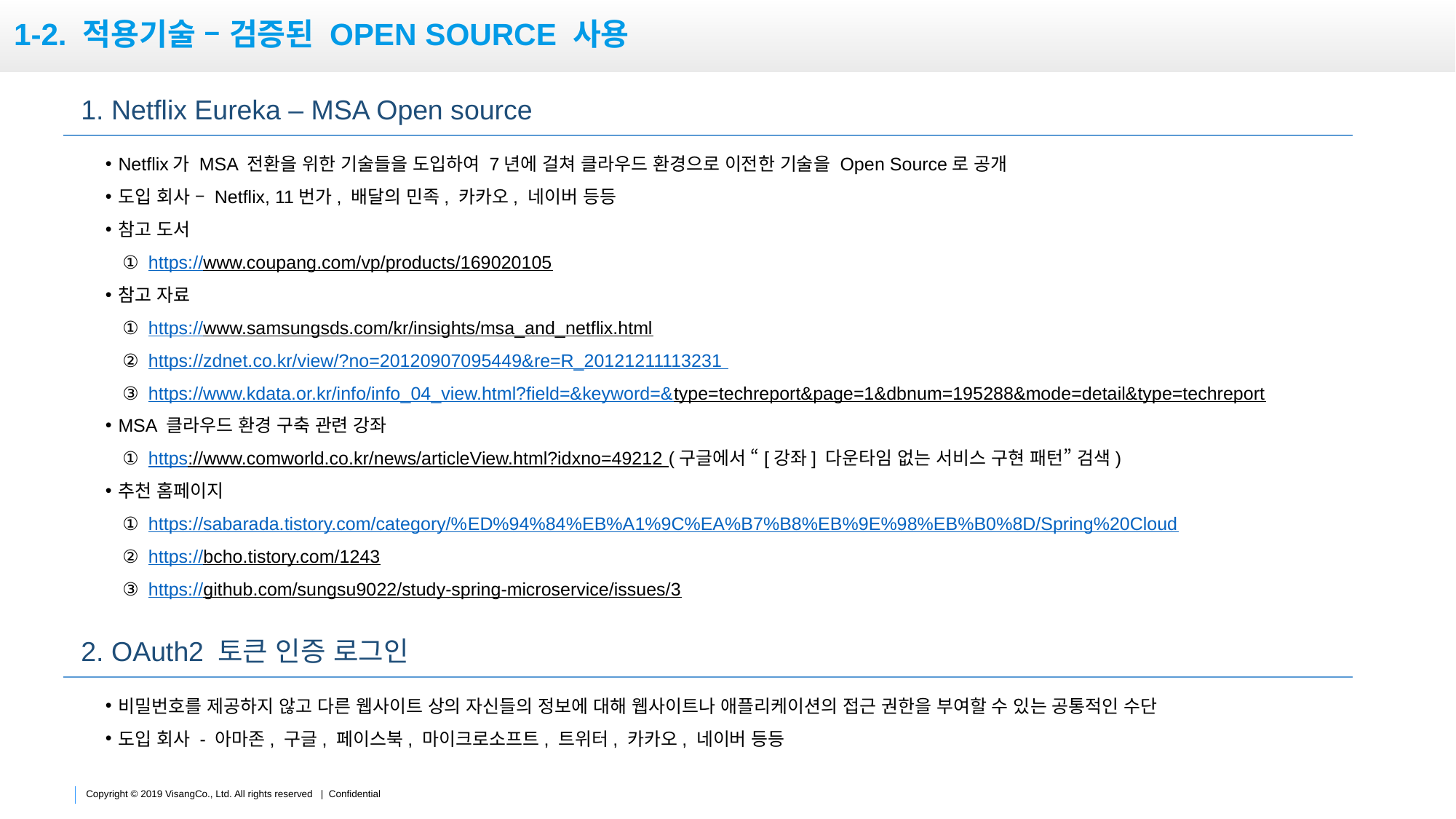

# 1-2. 적용기술 – 검증된 open source 사용
1. Netflix Eureka – MSA Open source
Netflix가 MSA 전환을 위한 기술들을 도입하여 7년에 걸쳐 클라우드 환경으로 이전한 기술을 Open Source로 공개
도입 회사 – Netflix, 11번가, 배달의 민족, 카카오, 네이버 등등
참고 도서
https://www.coupang.com/vp/products/169020105
참고 자료
https://www.samsungsds.com/kr/insights/msa_and_netflix.html
https://zdnet.co.kr/view/?no=20120907095449&re=R_20121211113231
https://www.kdata.or.kr/info/info_04_view.html?field=&keyword=&type=techreport&page=1&dbnum=195288&mode=detail&type=techreport
MSA 클라우드 환경 구축 관련 강좌
https://www.comworld.co.kr/news/articleView.html?idxno=49212 (구글에서 “[강좌] 다운타임 없는 서비스 구현 패턴” 검색)
추천 홈페이지
https://sabarada.tistory.com/category/%ED%94%84%EB%A1%9C%EA%B7%B8%EB%9E%98%EB%B0%8D/Spring%20Cloud
https://bcho.tistory.com/1243
https://github.com/sungsu9022/study-spring-microservice/issues/3
2. OAuth2 토큰 인증 로그인
비밀번호를 제공하지 않고 다른 웹사이트 상의 자신들의 정보에 대해 웹사이트나 애플리케이션의 접근 권한을 부여할 수 있는 공통적인 수단
도입 회사 - 아마존, 구글, 페이스북, 마이크로소프트, 트위터, 카카오, 네이버 등등